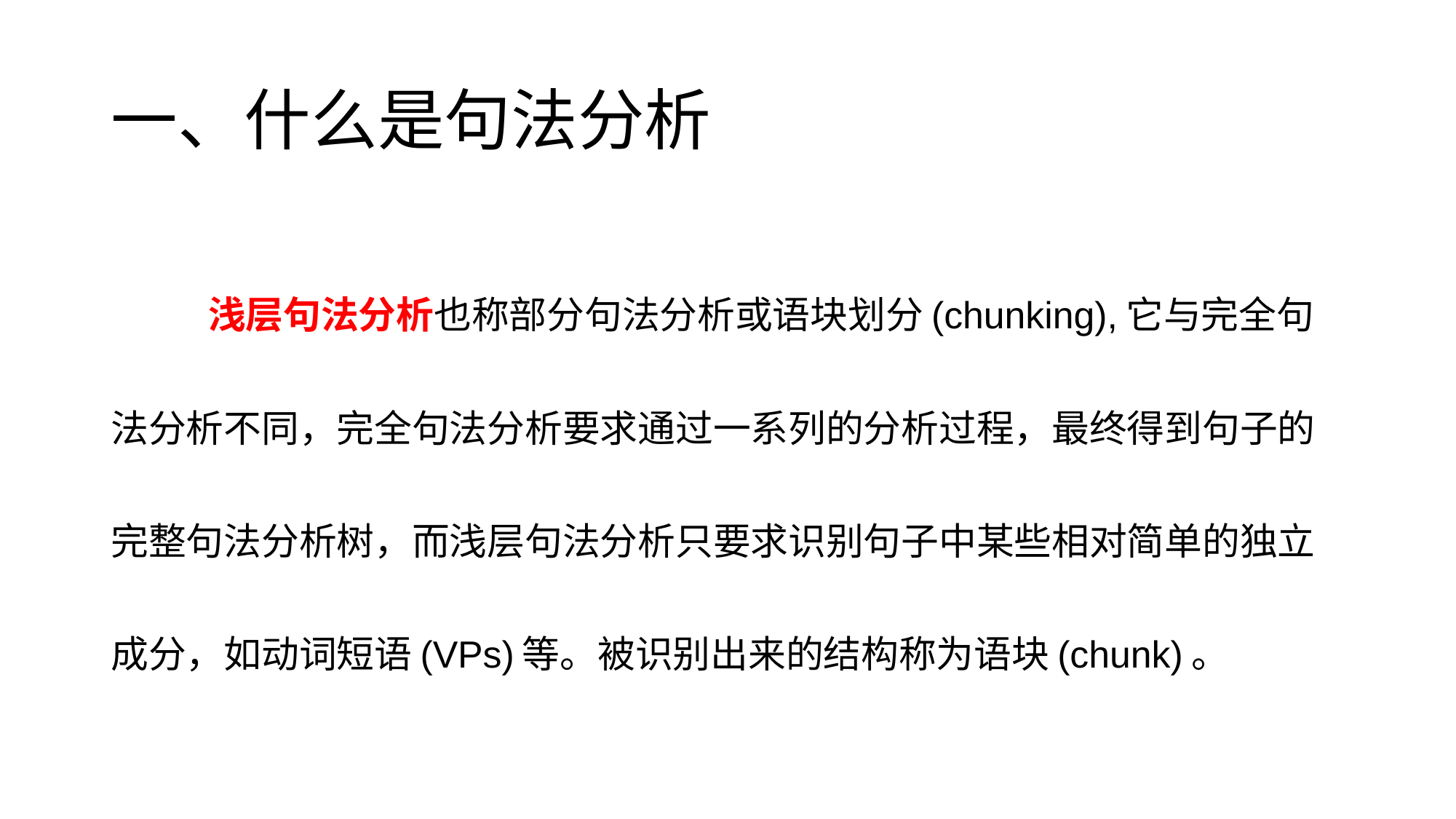

# 一、什么是句法分析
	浅层句法分析也称部分句法分析或语块划分(chunking),它与完全句法分析不同，完全句法分析要求通过一系列的分析过程，最终得到句子的完整句法分析树，而浅层句法分析只要求识别句子中某些相对简单的独立成分，如动词短语(VPs)等。被识别出来的结构称为语块(chunk)。